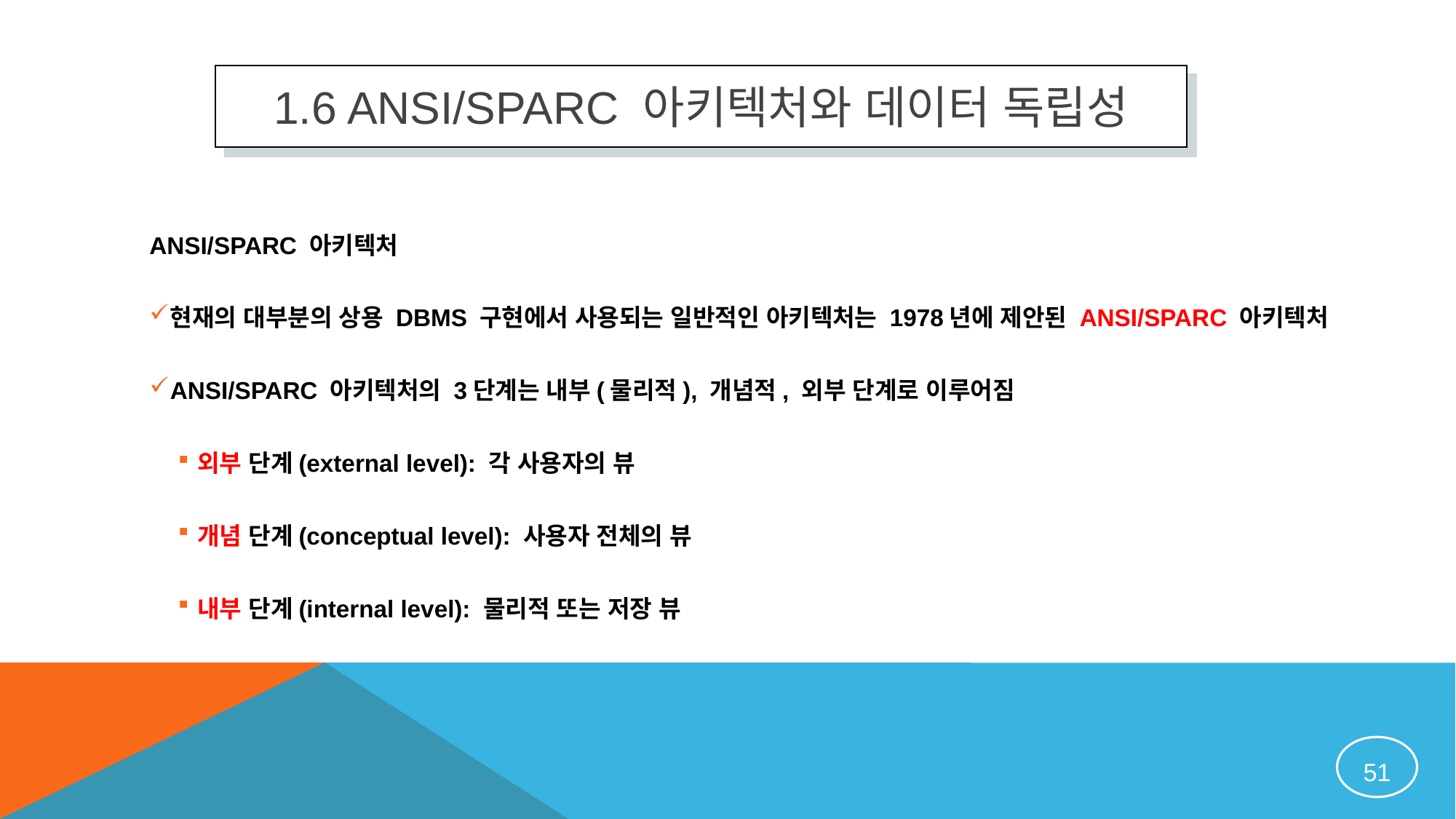

1.6 ANSI/SPARC 아키텍처와 데이터 독립성
ANSI/SPARC 아키텍처
현재의 대부분의 상용 DBMS 구현에서 사용되는 일반적인 아키텍처는 1978년에 제안된 ANSI/SPARC 아키텍처
ANSI/SPARC 아키텍처의 3단계는 내부(물리적), 개념적, 외부 단계로 이루어짐
외부 단계(external level): 각 사용자의 뷰
개념 단계(conceptual level): 사용자 전체의 뷰
내부 단계(internal level): 물리적 또는 저장 뷰
51